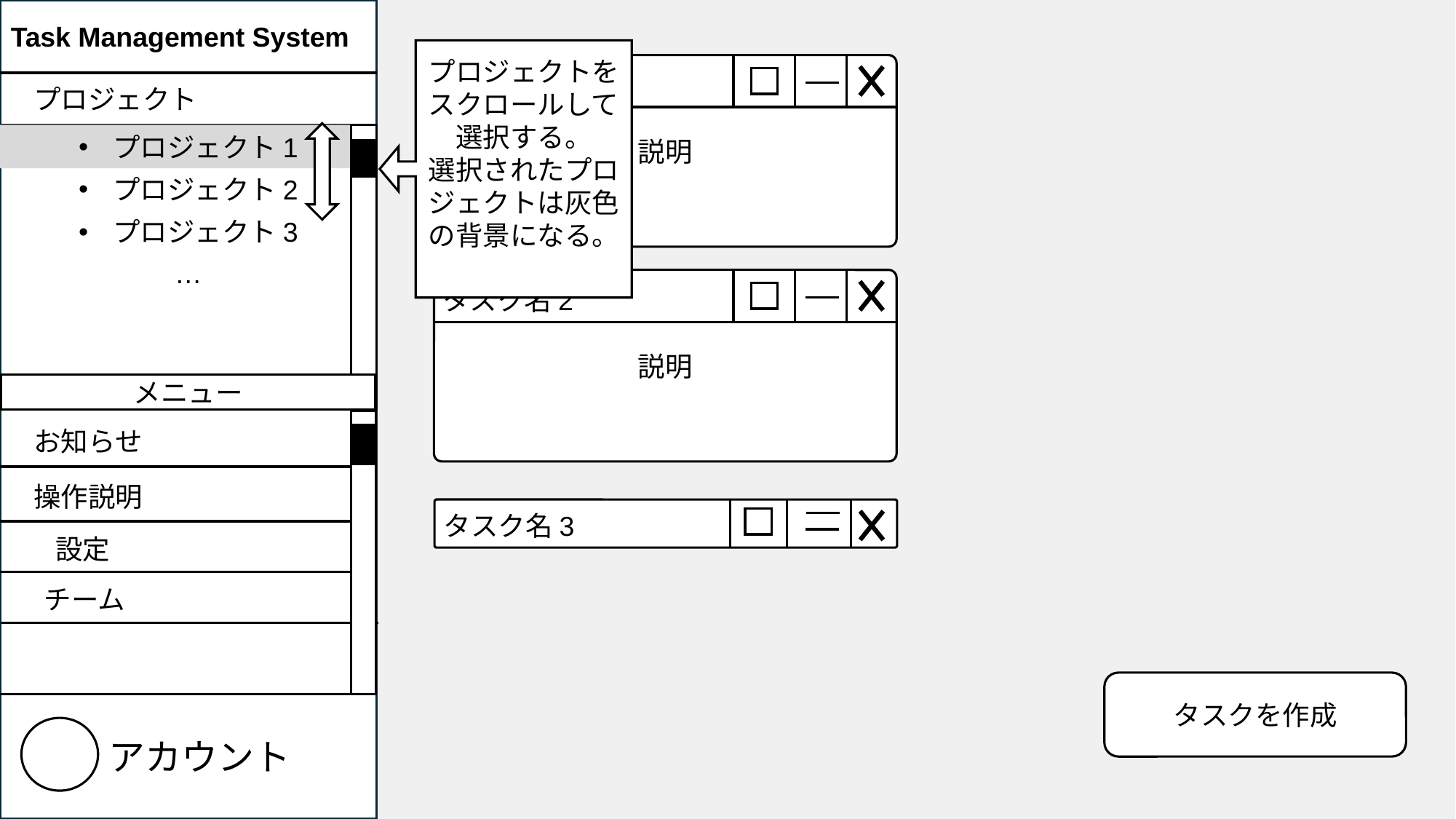

Task Management System
プロジェクトをスクロールして選択する。
選択されたプロジェクトは灰色の背景になる。

説明

タスク名1

プロジェクト

プロジェクト1

プロジェクト2
プロジェクト3
…
説明

タスク名2

メニュー

お知らせ

操作説明

タスク名3

設定
チーム
タスクを作成

アカウント